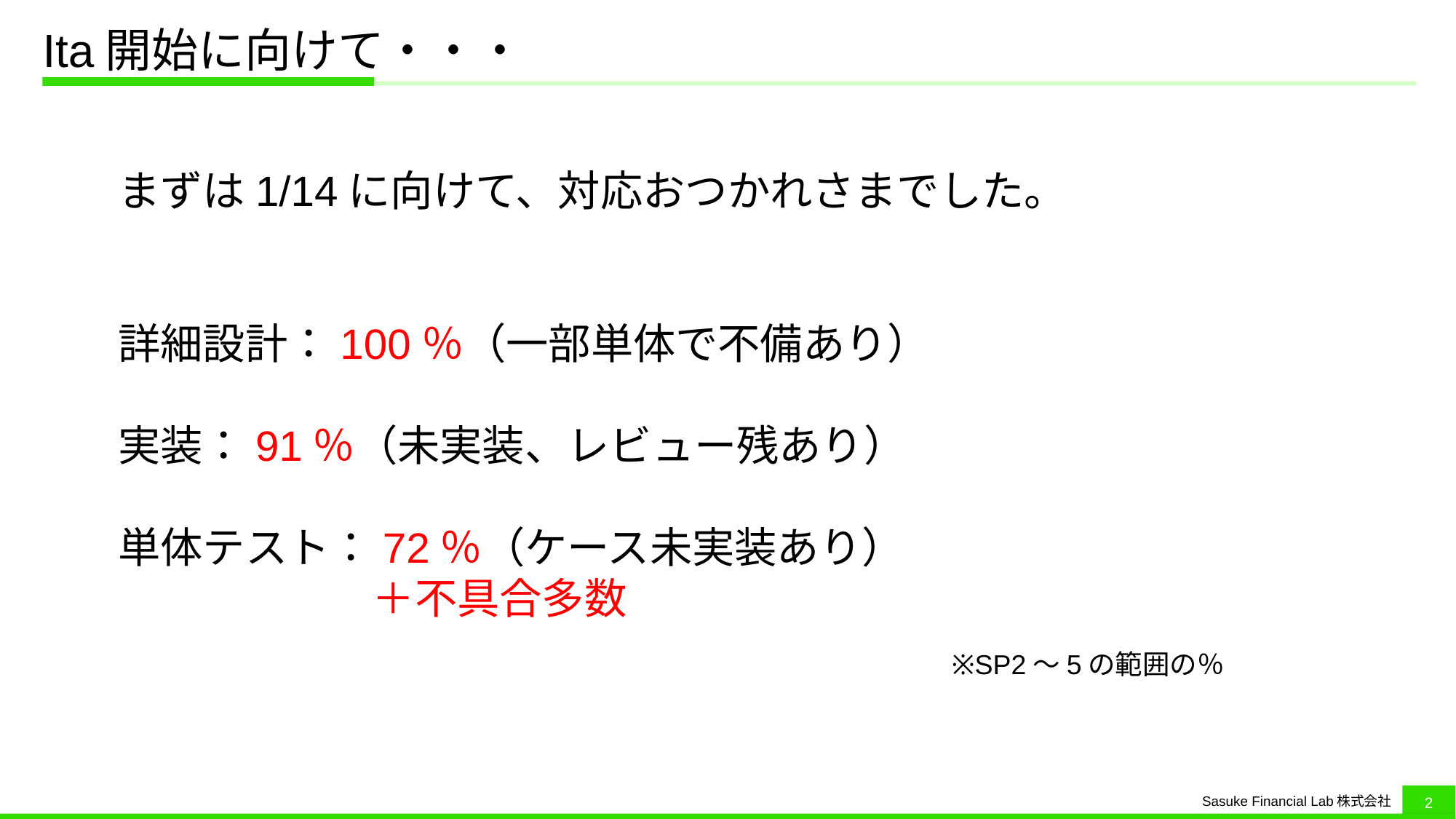

# Ita開始に向けて・・・
まずは1/14に向けて、対応おつかれさまでした。

詳細設計：100％（一部単体で不備あり）

実装：91％（未実装、レビュー残あり）

単体テスト：72％（ケース未実装あり）
　　　　　　＋不具合多数

※SP2〜5の範囲の％
2
Sasuke Financial Lab株式会社